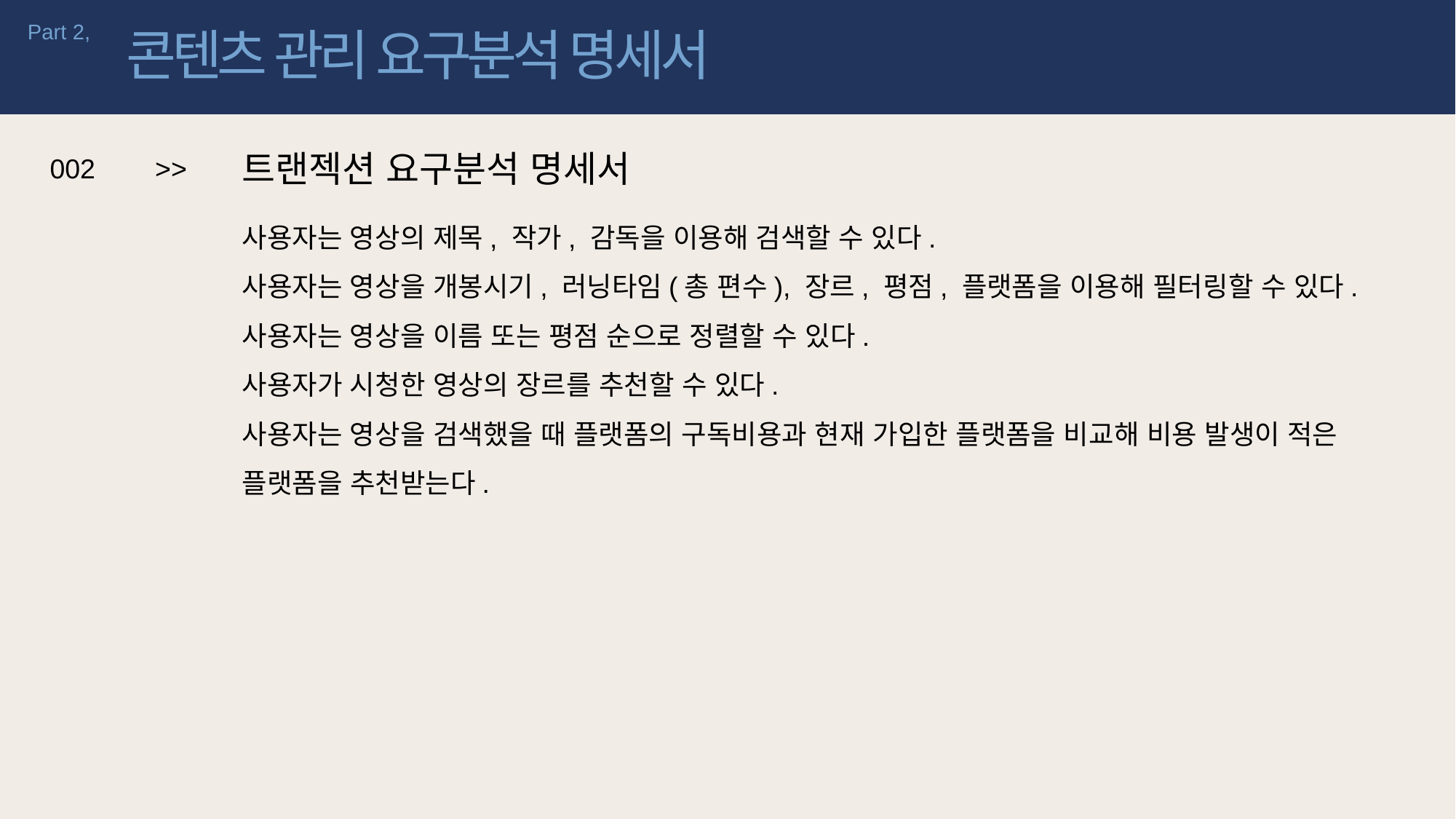

Part 2,
콘텐츠 관리 요구분석 명세서
트랜젝션 요구분석 명세서
002
>>
사용자는 영상의 제목, 작가, 감독을 이용해 검색할 수 있다.
사용자는 영상을 개봉시기, 러닝타임(총 편수), 장르, 평점, 플랫폼을 이용해 필터링할 수 있다.
사용자는 영상을 이름 또는 평점 순으로 정렬할 수 있다.
사용자가 시청한 영상의 장르를 추천할 수 있다.
사용자는 영상을 검색했을 때 플랫폼의 구독비용과 현재 가입한 플랫폼을 비교해 비용 발생이 적은 플랫폼을 추천받는다.